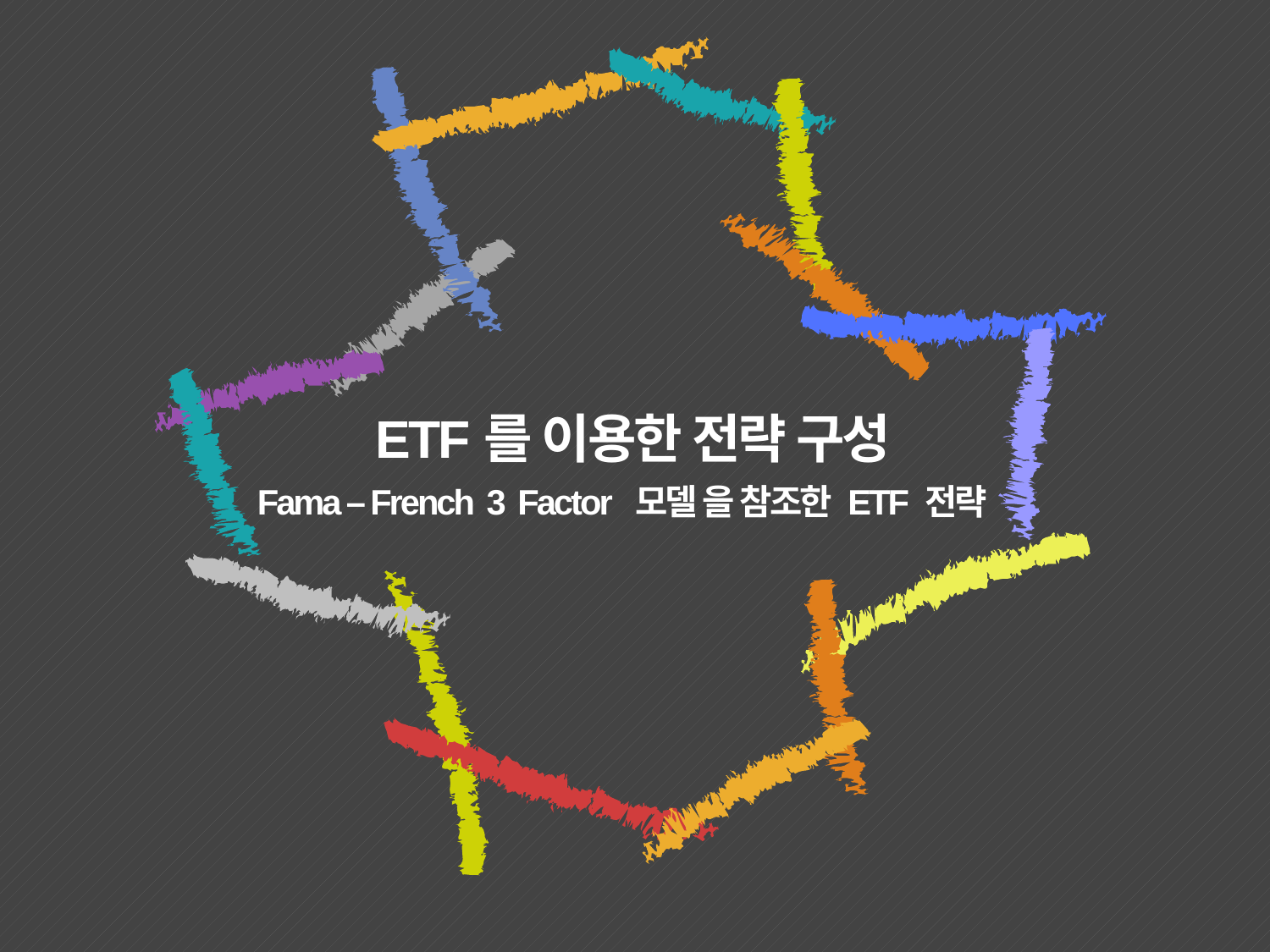

ETF를 이용한 전략 구성
Fama – French  3  Factor  모델 을 참조한 ETF 전략